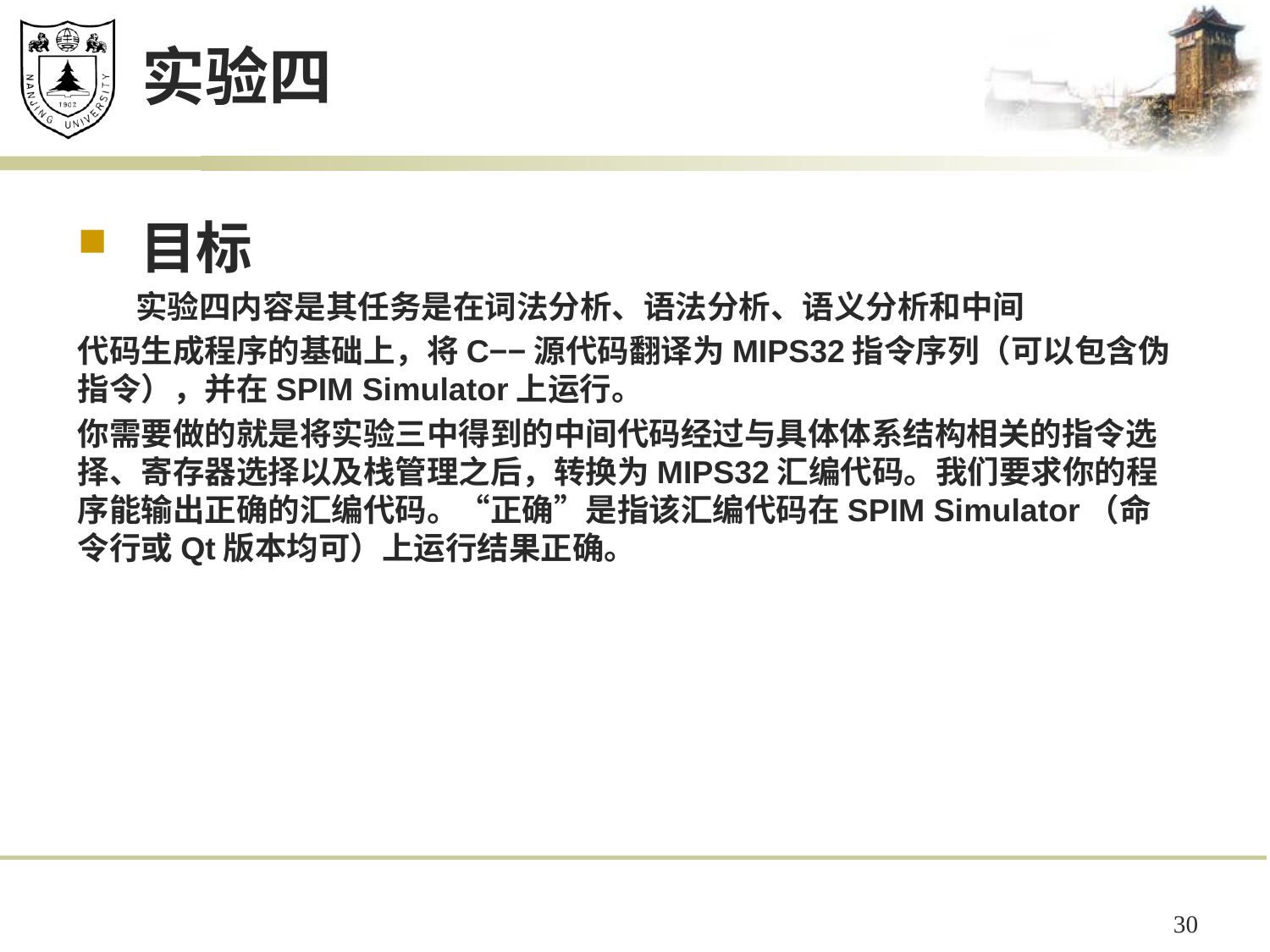

# 实验四
目标
       实验四内容是其任务是在词法分析、语法分析、语义分析和中间
代码生成程序的基础上，将C−−源代码翻译为MIPS32指令序列（可以包含伪指令），并在SPIM Simulator上运行。
你需要做的就是将实验三中得到的中间代码经过与具体体系结构相关的指令选择、寄存器选择以及栈管理之后，转换为MIPS32汇编代码。我们要求你的程序能输出正确的汇编代码。“正确”是指该汇编代码在SPIM Simulator（命令行或Qt版本均可）上运行结果正确。